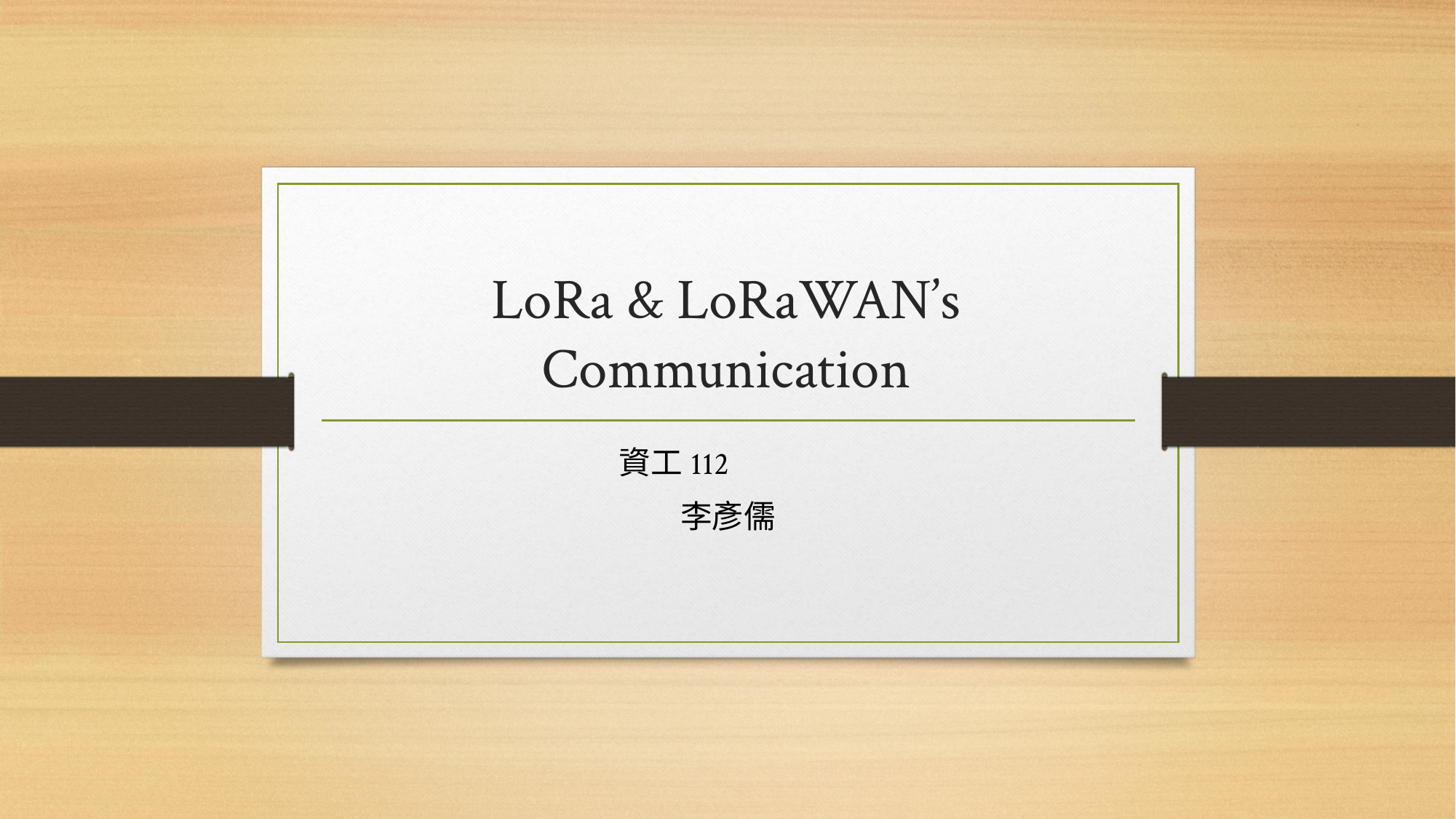

# LoRa & LoRaWAN’s Communication
資工112
李彥儒